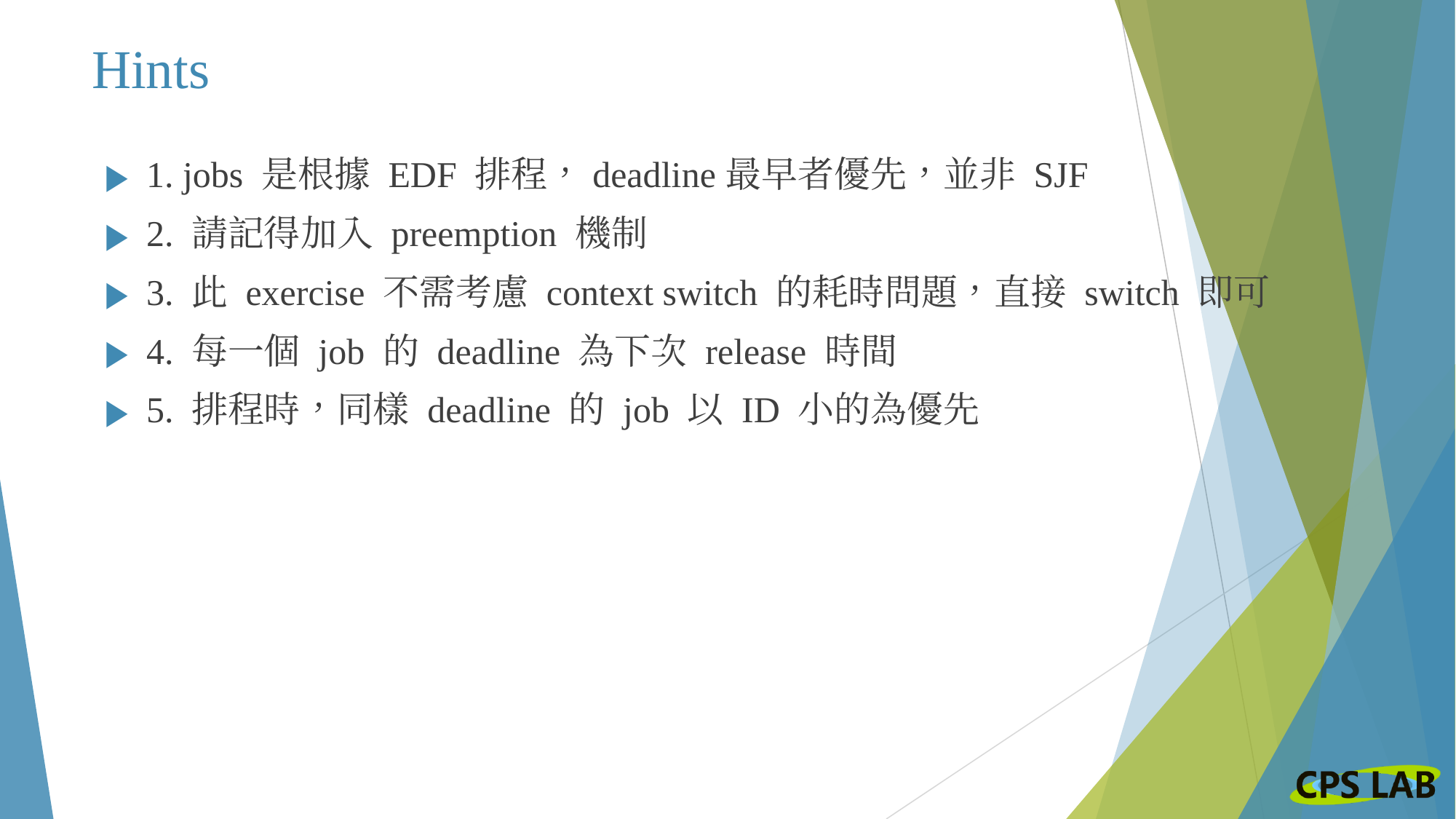

# Hints
1. jobs 是根據 EDF 排程，deadline最早者優先，並非 SJF
2. 請記得加入 preemption 機制
3. 此 exercise 不需考慮 context switch 的耗時問題，直接 switch 即可
4. 每一個 job 的 deadline 為下次 release 時間
5. 排程時，同樣 deadline 的 job 以 ID 小的為優先